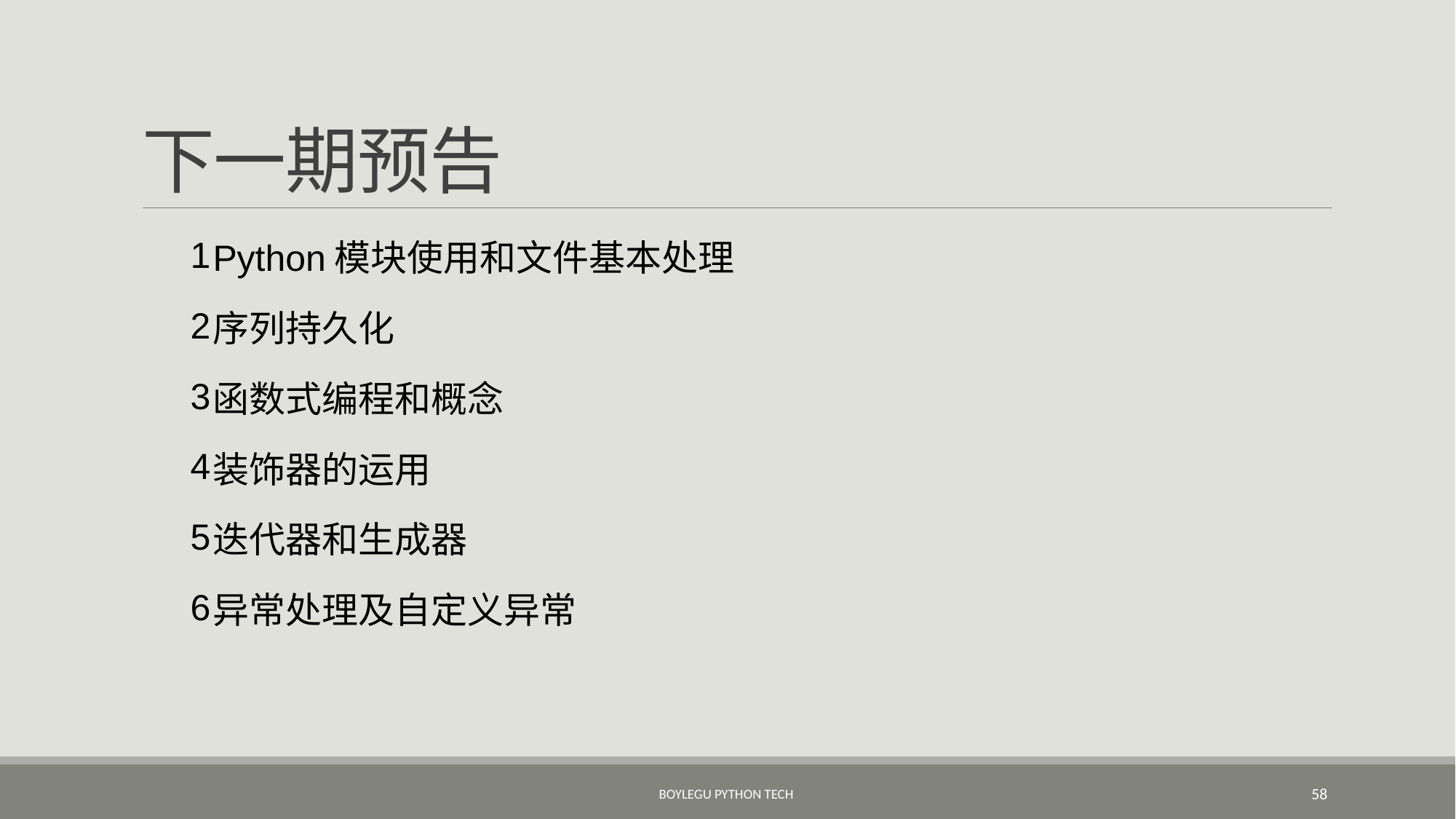

# 下一期预告
| 1 | Python模块使用和文件基本处理 |
| --- | --- |
| 2 | 序列持久化 |
| 3 | 函数式编程和概念 |
| 4 | 装饰器的运用 |
| 5 | 迭代器和生成器 |
| 6 | 异常处理及自定义异常 |
BoyleGu Python Tech
58